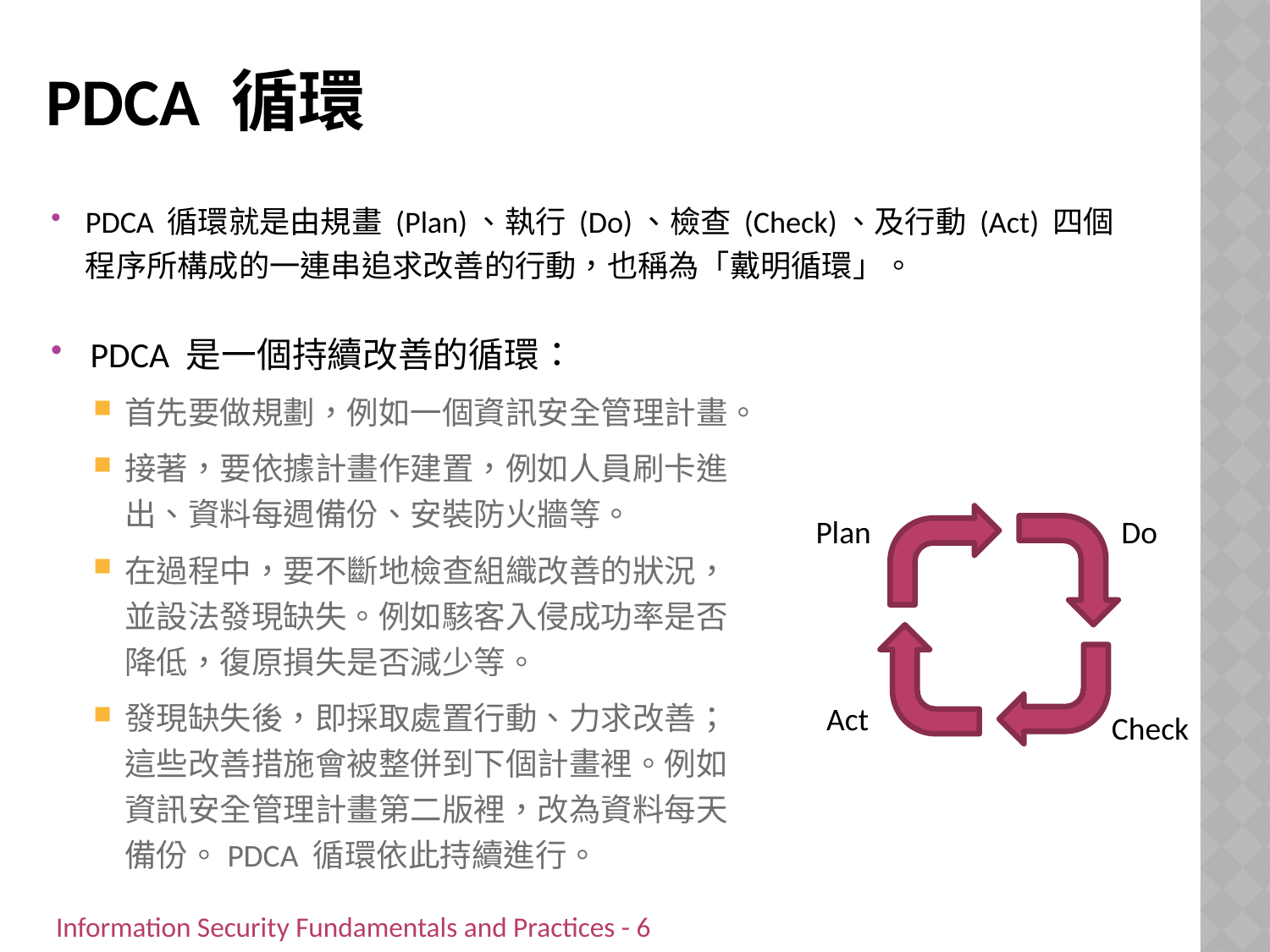

# PDCA 循環
PDCA 循環就是由規畫 (Plan)、執行 (Do)、檢查 (Check)、及行動 (Act) 四個程序所構成的一連串追求改善的行動，也稱為「戴明循環」。
PDCA 是一個持續改善的循環：
首先要做規劃，例如一個資訊安全管理計畫。
接著，要依據計畫作建置，例如人員刷卡進出、資料每週備份、安裝防火牆等。
在過程中，要不斷地檢查組織改善的狀況，並設法發現缺失。例如駭客入侵成功率是否降低，復原損失是否減少等。
發現缺失後，即採取處置行動、力求改善；這些改善措施會被整併到下個計畫裡。例如資訊安全管理計畫第二版裡，改為資料每天備份。PDCA 循環依此持續進行。
Plan

Do

Act
Check